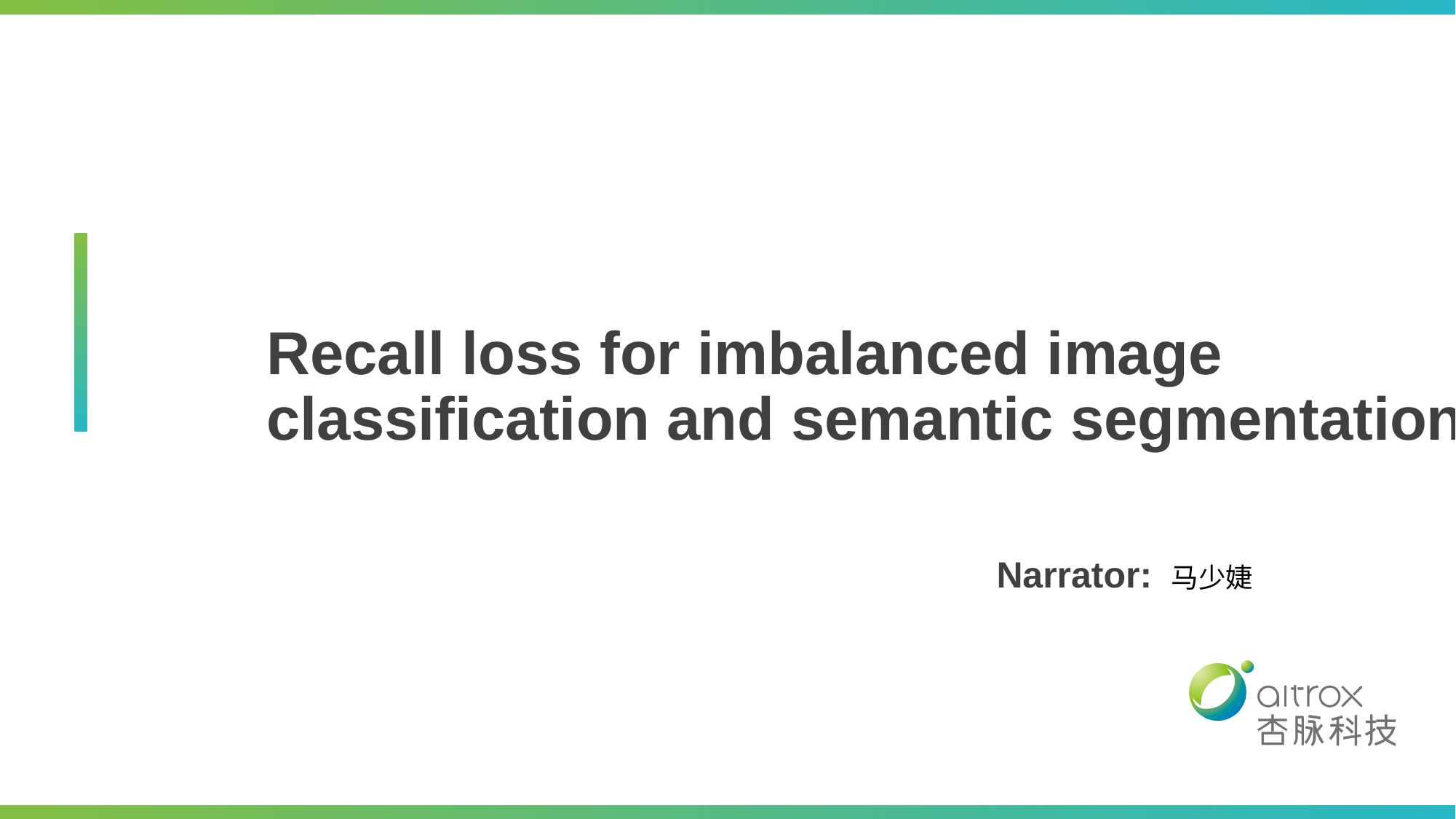

Recall loss for imbalanced image classification and semantic segmentation
Narrator: 马少婕